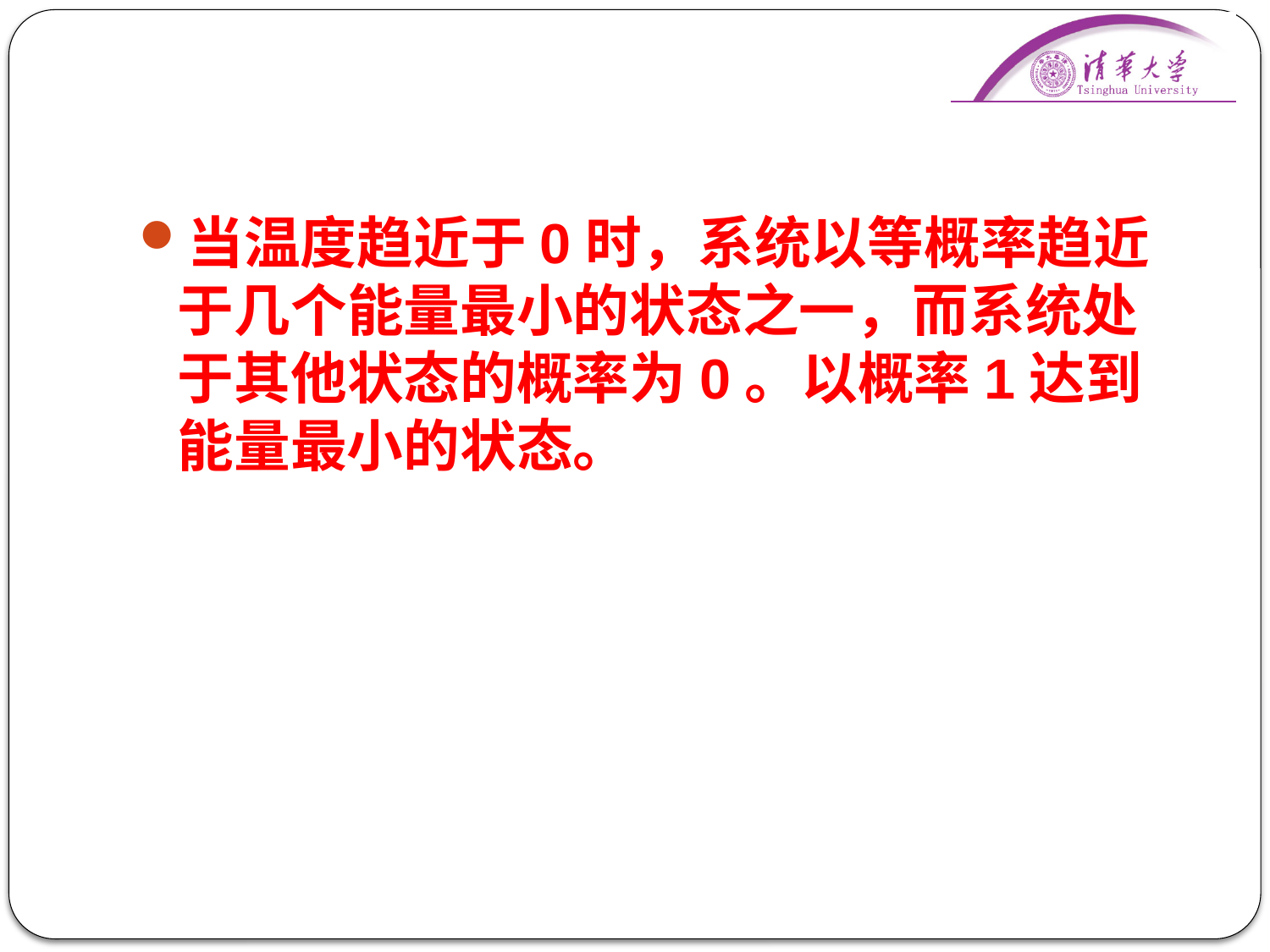

#
当温度趋近于0时，系统以等概率趋近于几个能量最小的状态之一，而系统处于其他状态的概率为0。以概率1达到能量最小的状态。